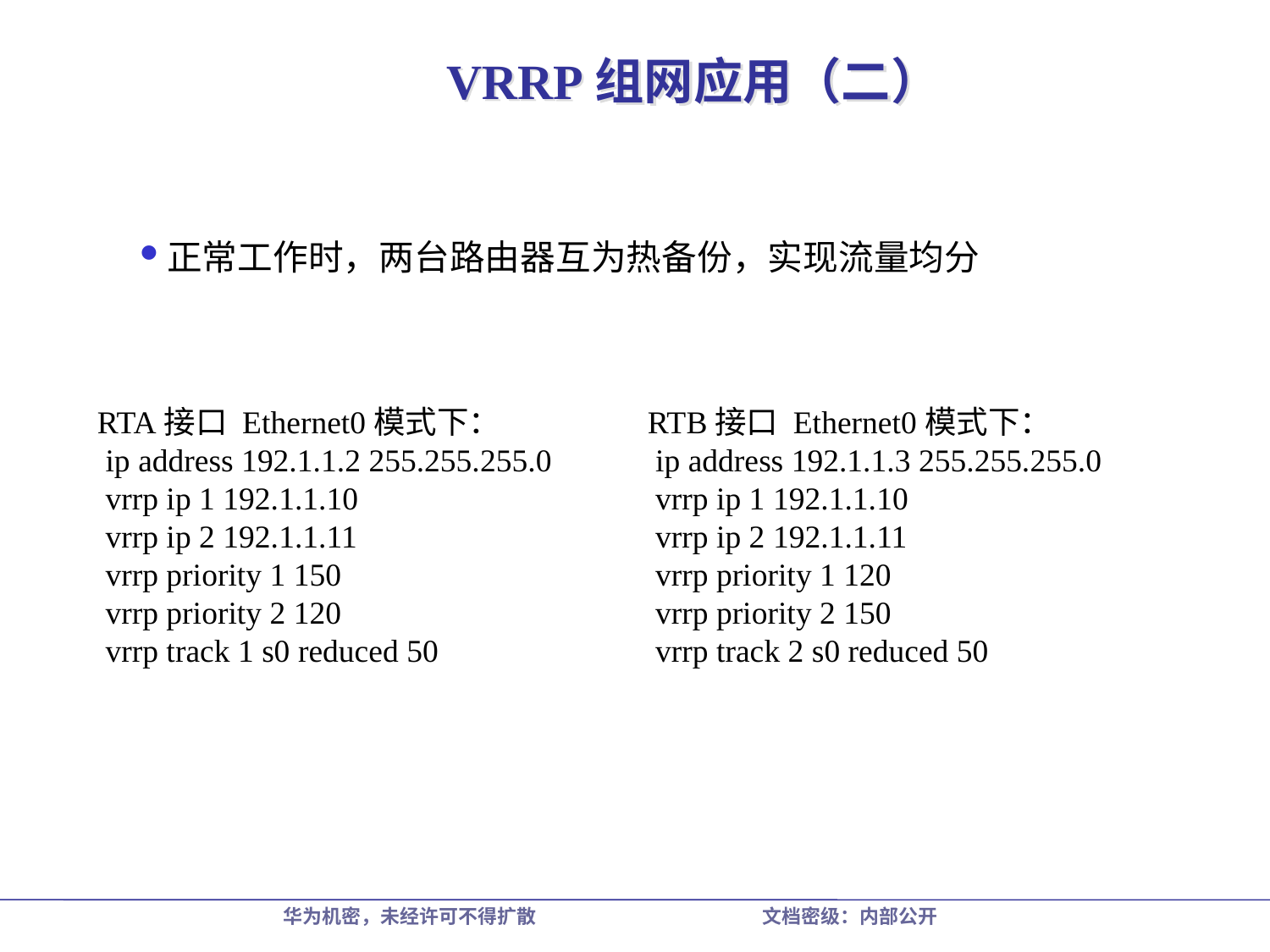

# VRRP组网应用（二）
正常工作时，两台路由器互为热备份，实现流量均分
RTA接口 Ethernet0模式下：
 ip address 192.1.1.2 255.255.255.0
 vrrp ip 1 192.1.1.10
 vrrp ip 2 192.1.1.11
 vrrp priority 1 150
 vrrp priority 2 120
 vrrp track 1 s0 reduced 50
RTB接口 Ethernet0模式下：
 ip address 192.1.1.3 255.255.255.0
 vrrp ip 1 192.1.1.10
 vrrp ip 2 192.1.1.11
 vrrp priority 1 120
 vrrp priority 2 150
 vrrp track 2 s0 reduced 50